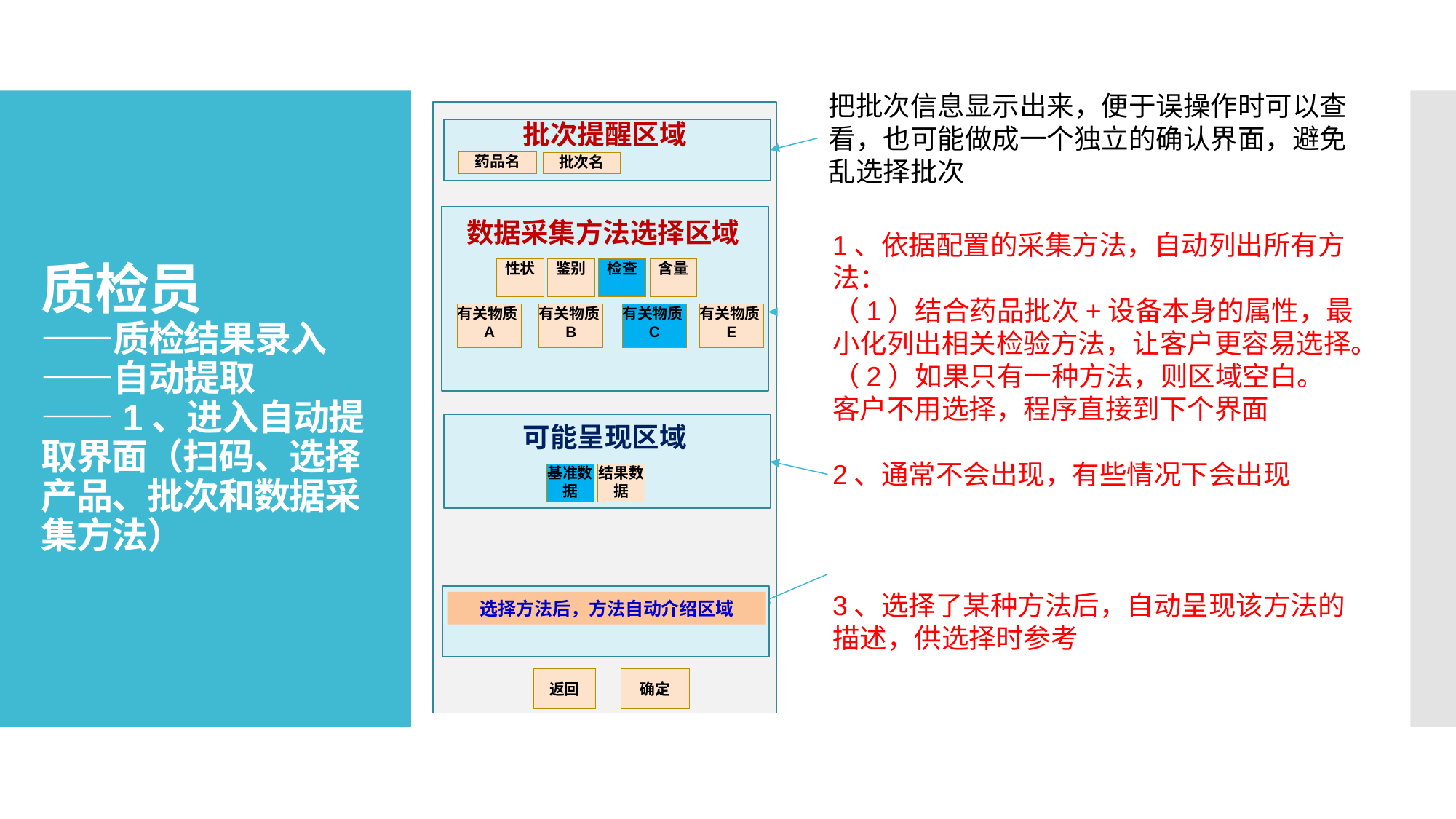

把批次信息显示出来，便于误操作时可以查看，也可能做成一个独立的确认界面，避免乱选择批次
批次提醒区域

# 质检员 ——质检结果录入 ——自动提取 ——1、进入自动提取界面（扫码、选择产品、批次和数据采集方法）
药品名
批次名

数据采集方法选择区域
1、依据配置的采集方法，自动列出所有方法：
（1）结合药品批次+设备本身的属性，最小化列出相关检验方法，让客户更容易选择。
（2）如果只有一种方法，则区域空白。
客户不用选择，程序直接到下个界面

2、通常不会出现，有些情况下会出现

3、选择了某种方法后，自动呈现该方法的描述，供选择时参考

性状
鉴别
检查
含量
有关物质A
有关物质B
有关物质C
有关物质E
可能呈现区域

基准数据
结果数据

选择方法后，方法自动介绍区域
返回
确定